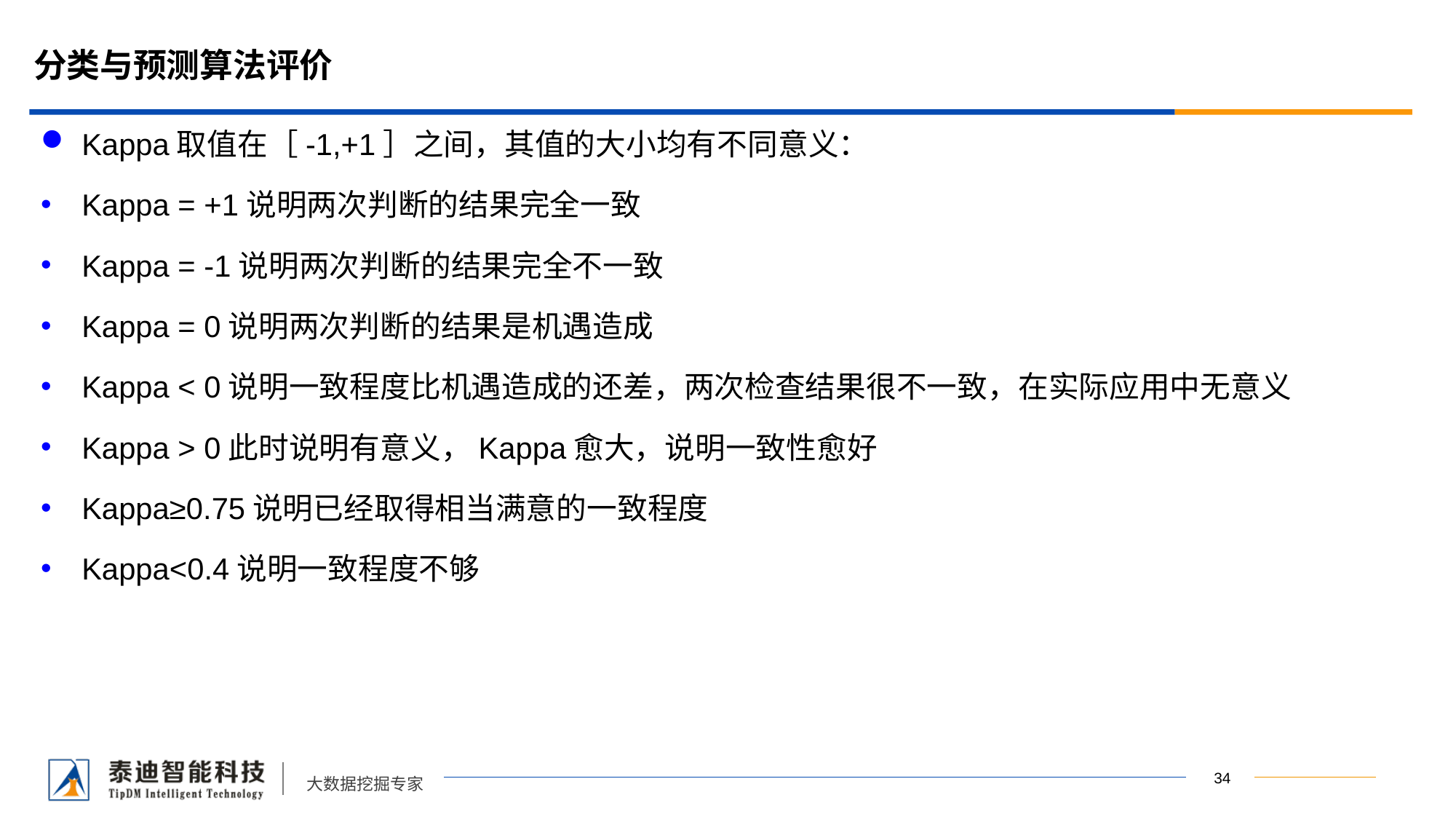

分类与预测算法评价
Kappa取值在［-1,+1］之间，其值的大小均有不同意义：
Kappa = +1说明两次判断的结果完全一致
Kappa = -1说明两次判断的结果完全不一致
Kappa = 0说明两次判断的结果是机遇造成
Kappa < 0说明一致程度比机遇造成的还差，两次检查结果很不一致，在实际应用中无意义
Kappa > 0此时说明有意义，Kappa愈大，说明一致性愈好
Kappa≥0.75说明已经取得相当满意的一致程度
Kappa<0.4说明一致程度不够